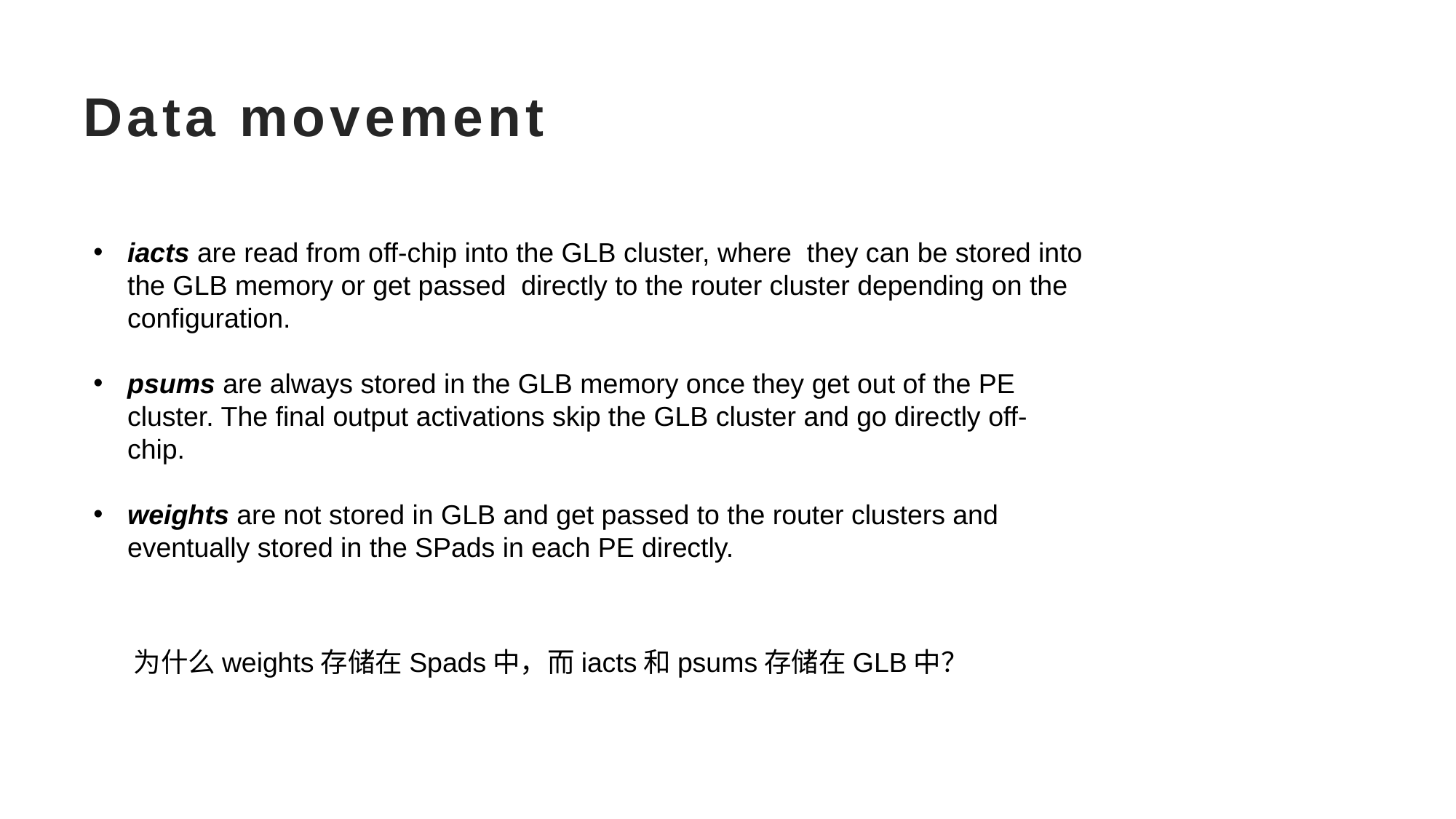

# Data movement
iacts are read from off-chip into the GLB cluster, where  they can be stored into the GLB memory or get passed  directly to the router cluster depending on the configuration.

psums are always stored in the GLB memory once they get out of the PE cluster. The final output activations skip the GLB cluster and go directly off-chip.

weights are not stored in GLB and get passed to the router clusters and eventually stored in the SPads in each PE directly.
为什么weights存储在Spads中，而iacts和psums存储在GLB中？